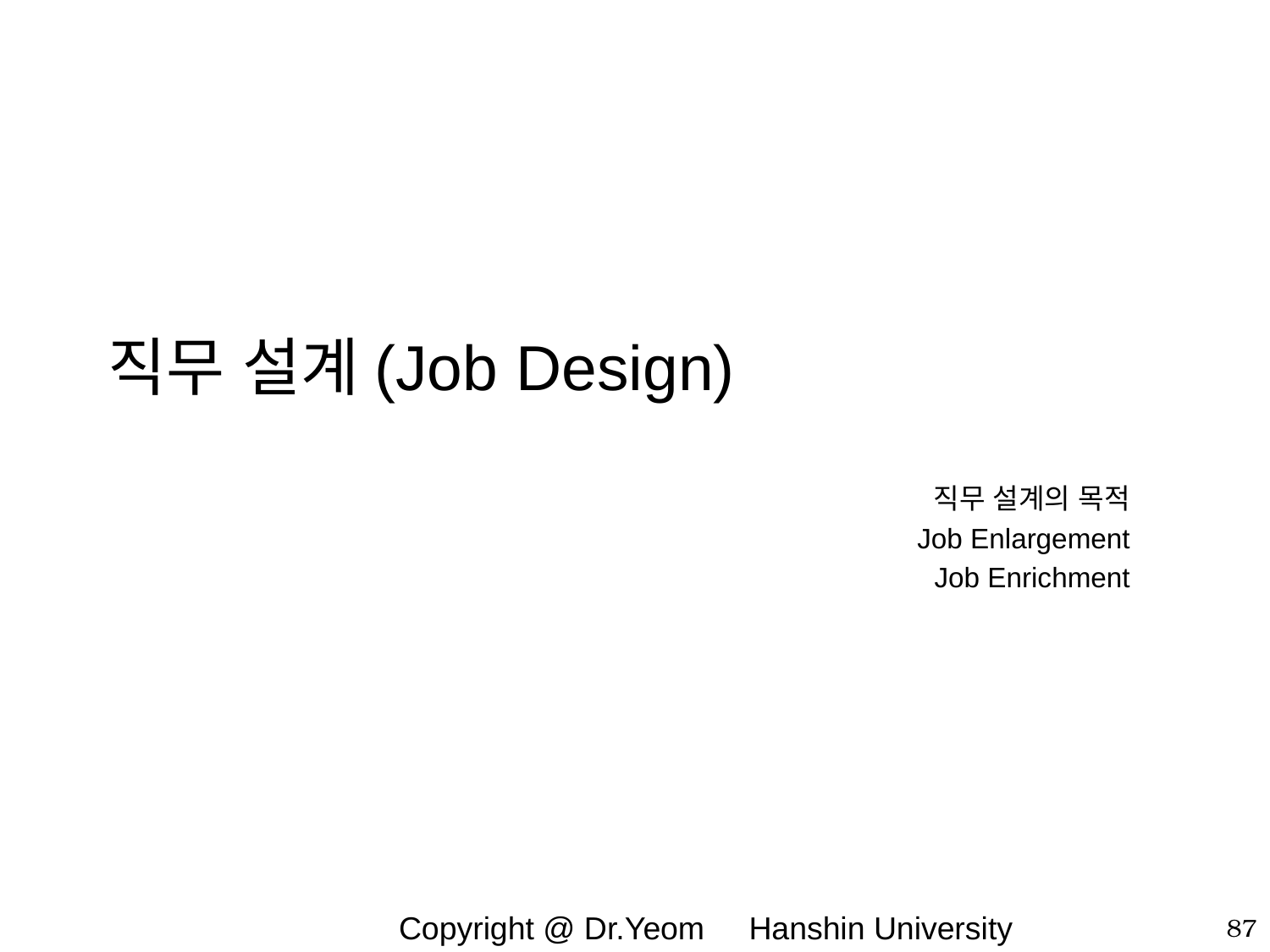

# 직무 설계(Job Design)
직무 설계의 목적
Job Enlargement
Job Enrichment
87